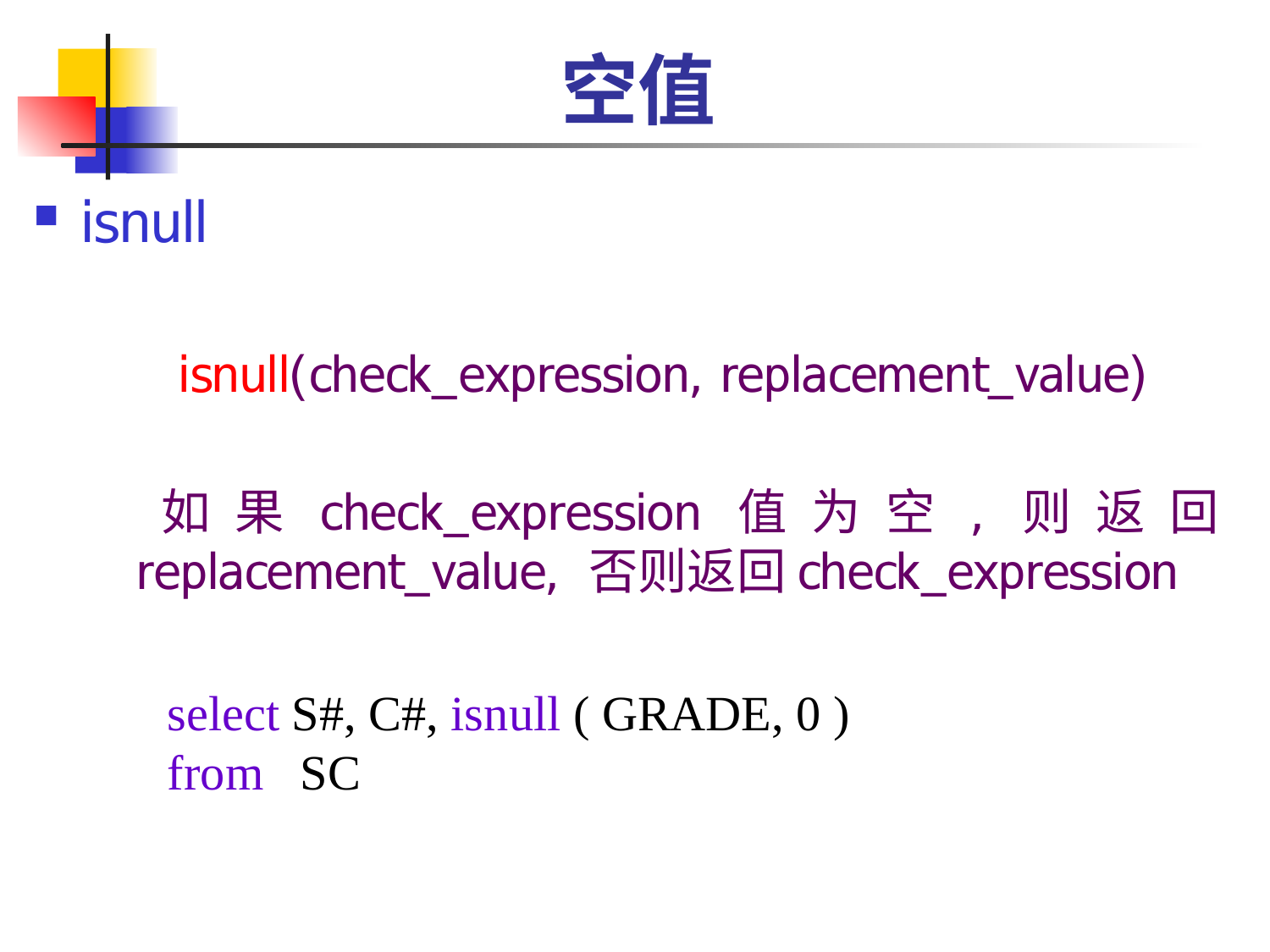

# 空值
isnull

isnull(check_expression, replacement_value)

	如果check_expression值为空,则返回replacement_value, 否则返回check_expression

select S#, C#, isnull ( GRADE, 0 )
from   SC